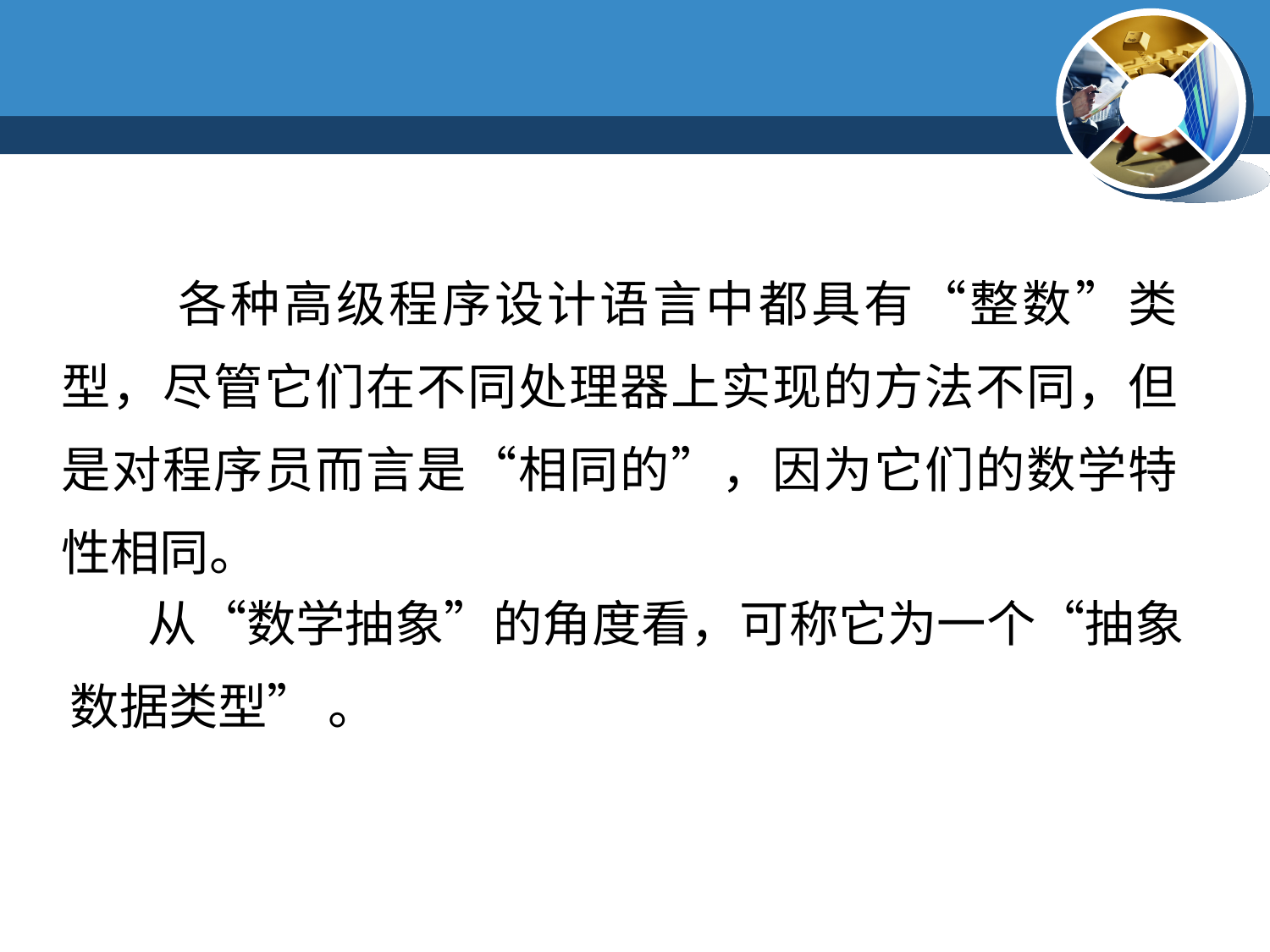

各种高级程序设计语言中都具有“整数”类型，尽管它们在不同处理器上实现的方法不同，但是对程序员而言是“相同的”，因为它们的数学特性相同。
      从“数学抽象”的角度看，可称它为一个“抽象数据类型” 。